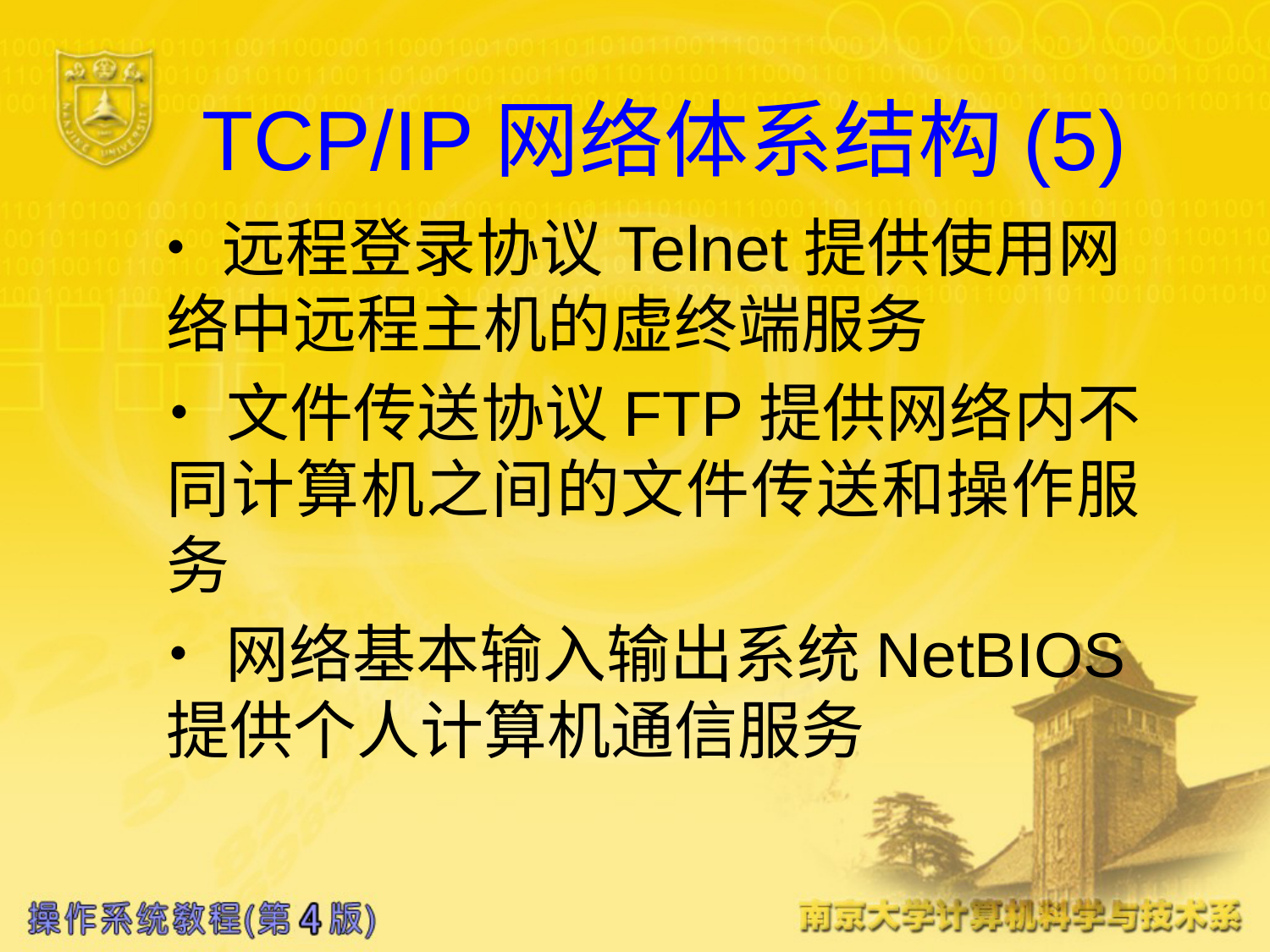

# TCP/IP网络体系结构(5)
  •远程登录协议Telnet提供使用网络中远程主机的虚终端服务
  •文件传送协议FTP提供网络内不同计算机之间的文件传送和操作服务
  •网络基本输入输出系统NetBIOS提供个人计算机通信服务